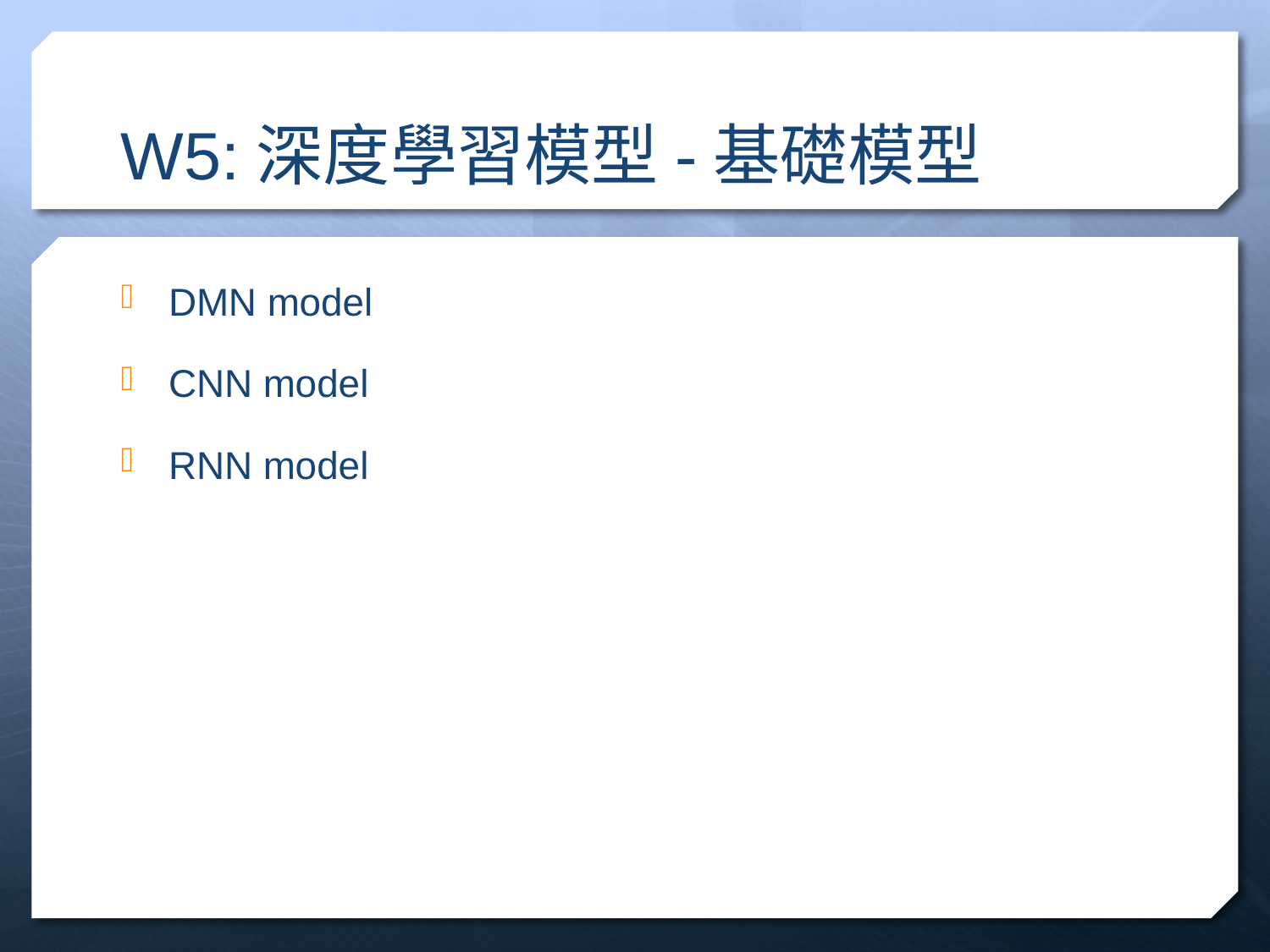

# W5:深度學習模型-基礎模型
DMN model
CNN model
RNN model